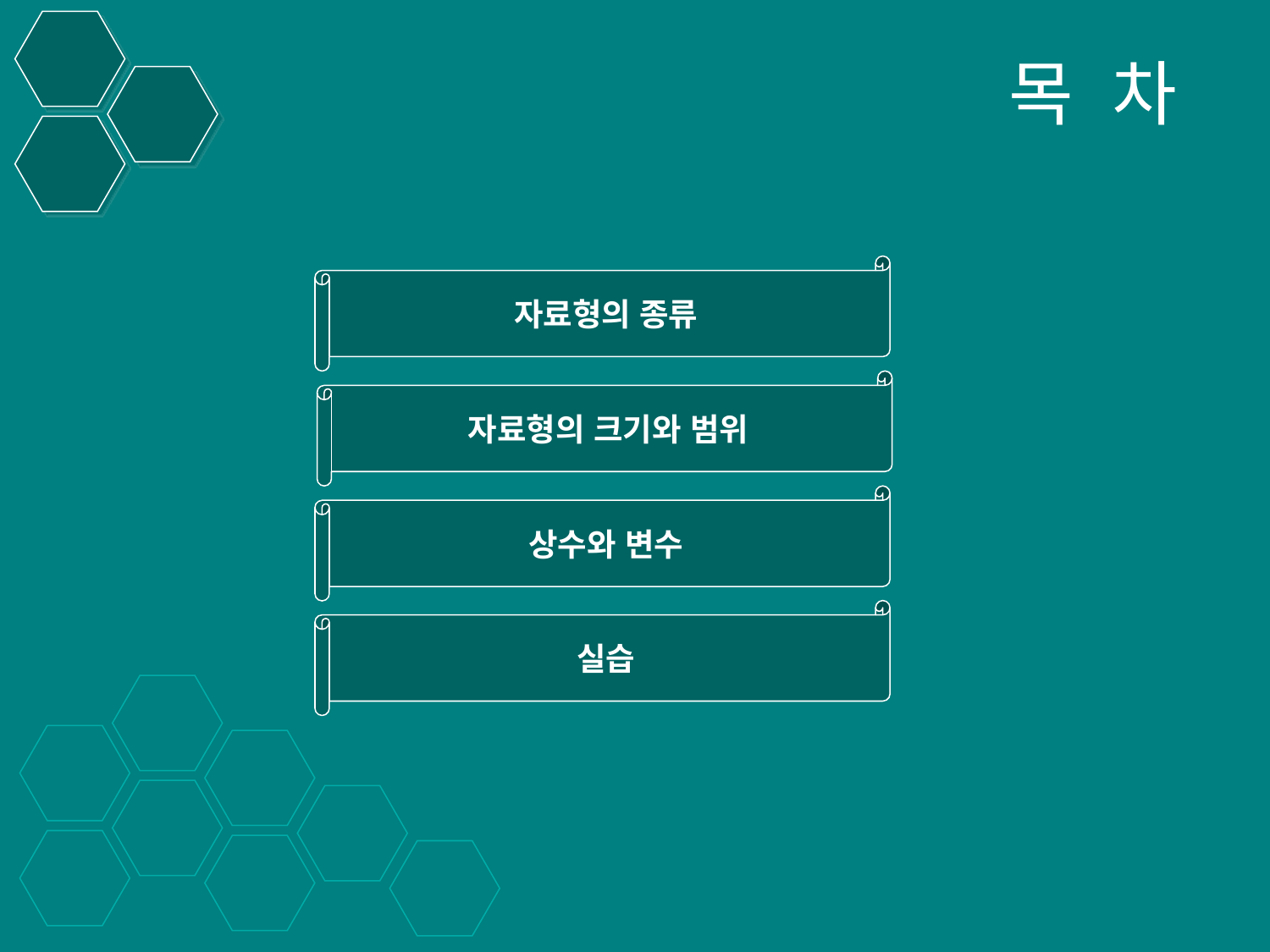

# 목  차
자료형의 종류
자료형의 크기와 범위
상수와 변수
실습